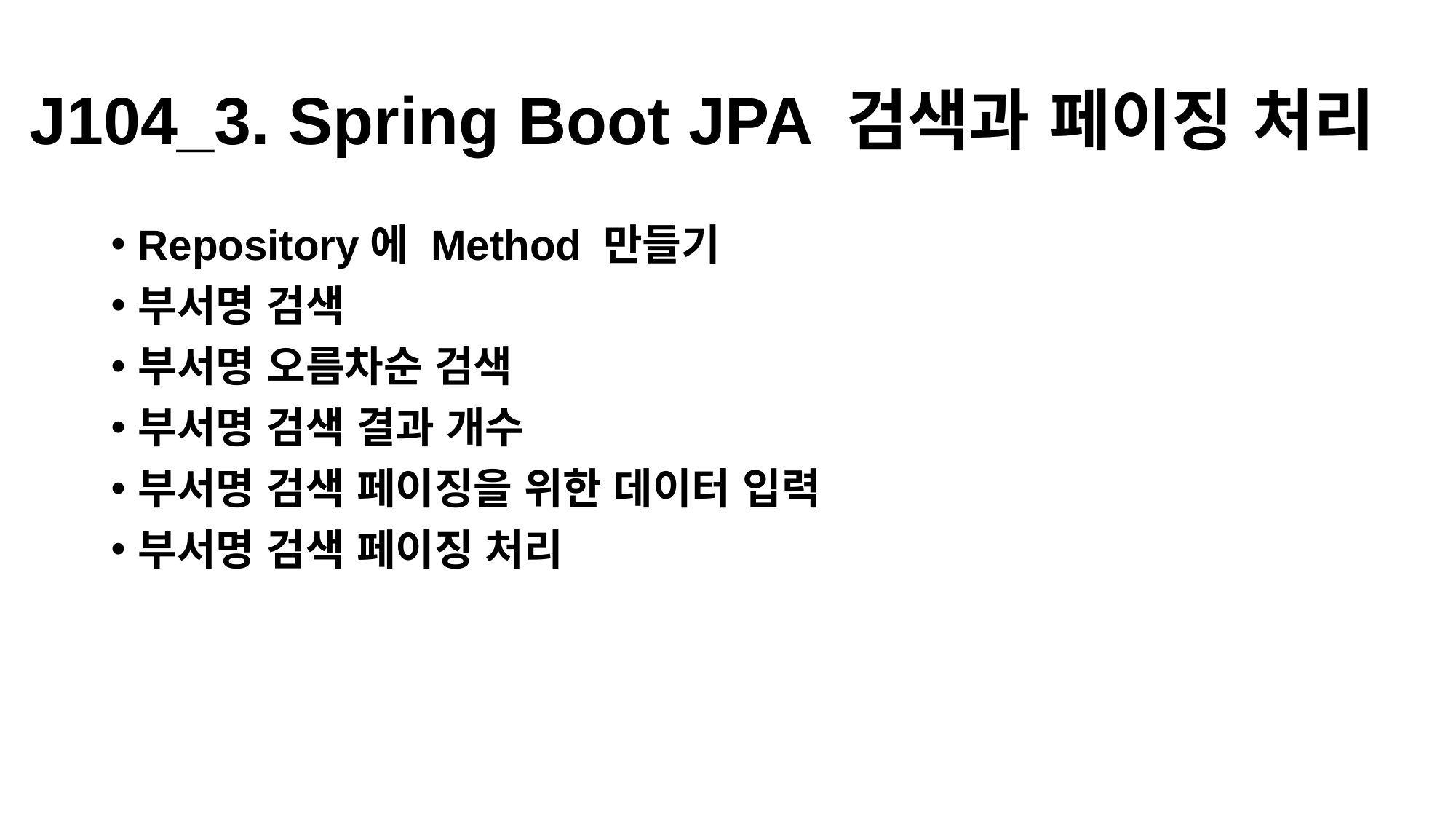

# J104_3. Spring Boot JPA 검색과 페이징 처리
Repository에 Method 만들기
부서명 검색
부서명 오름차순 검색
부서명 검색 결과 개수
부서명 검색 페이징을 위한 데이터 입력
부서명 검색 페이징 처리